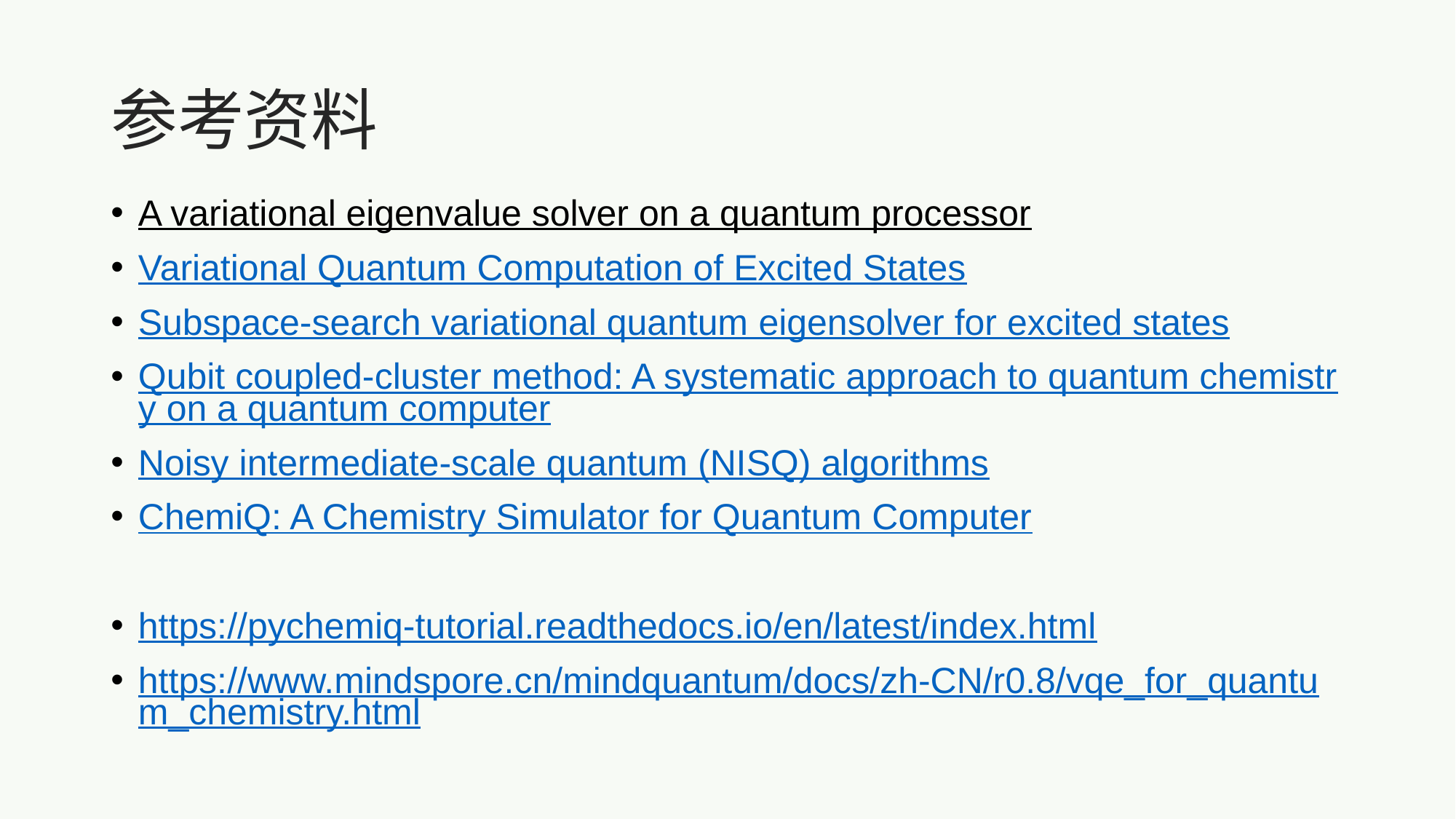

# 参考资料
A variational eigenvalue solver on a quantum processor
Variational Quantum Computation of Excited States
Subspace-search variational quantum eigensolver for excited states
Qubit coupled-cluster method: A systematic approach to quantum chemistry on a quantum computer
Noisy intermediate-scale quantum (NISQ) algorithms
ChemiQ: A Chemistry Simulator for Quantum Computer

https://pychemiq-tutorial.readthedocs.io/en/latest/index.html
https://www.mindspore.cn/mindquantum/docs/zh-CN/r0.8/vqe_for_quantum_chemistry.html